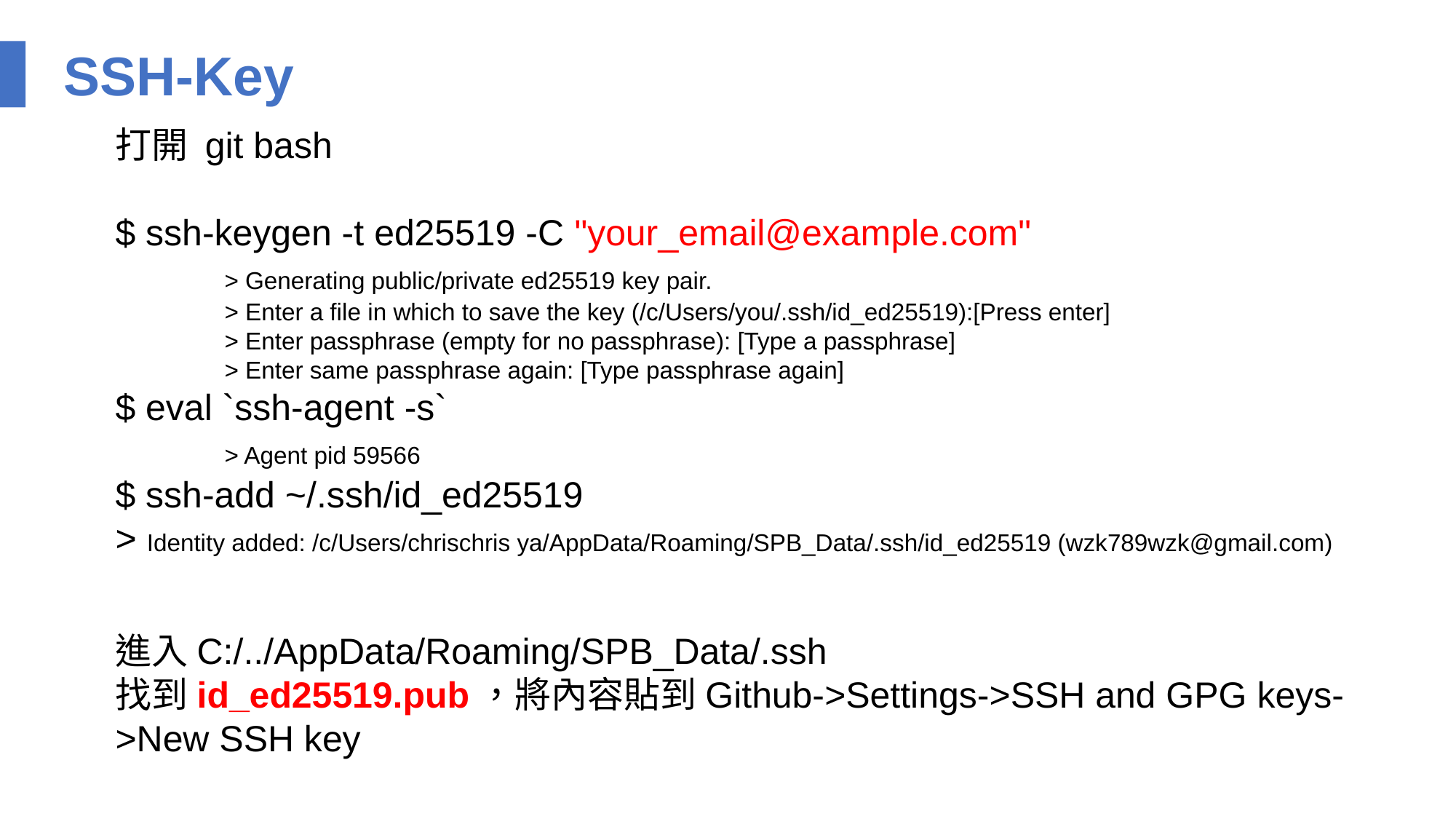

SSH-Key

打開 git bash

$ ssh-keygen -t ed25519 -C "your_email@example.com"
	> Generating public/private ed25519 key pair.
	> Enter a file in which to save the key (/c/Users/you/.ssh/id_ed25519):[Press enter]
	> Enter passphrase (empty for no passphrase): [Type a passphrase]
	> Enter same passphrase again: [Type passphrase again]
$ eval `ssh-agent -s`
	> Agent pid 59566
$ ssh-add ~/.ssh/id_ed25519
> Identity added: /c/Users/chrischris ya/AppData/Roaming/SPB_Data/.ssh/id_ed25519 (wzk789wzk@gmail.com)

進入C:/../AppData/Roaming/SPB_Data/.ssh
找到id_ed25519.pub，將內容貼到Github->Settings->SSH and GPG keys->New SSH key